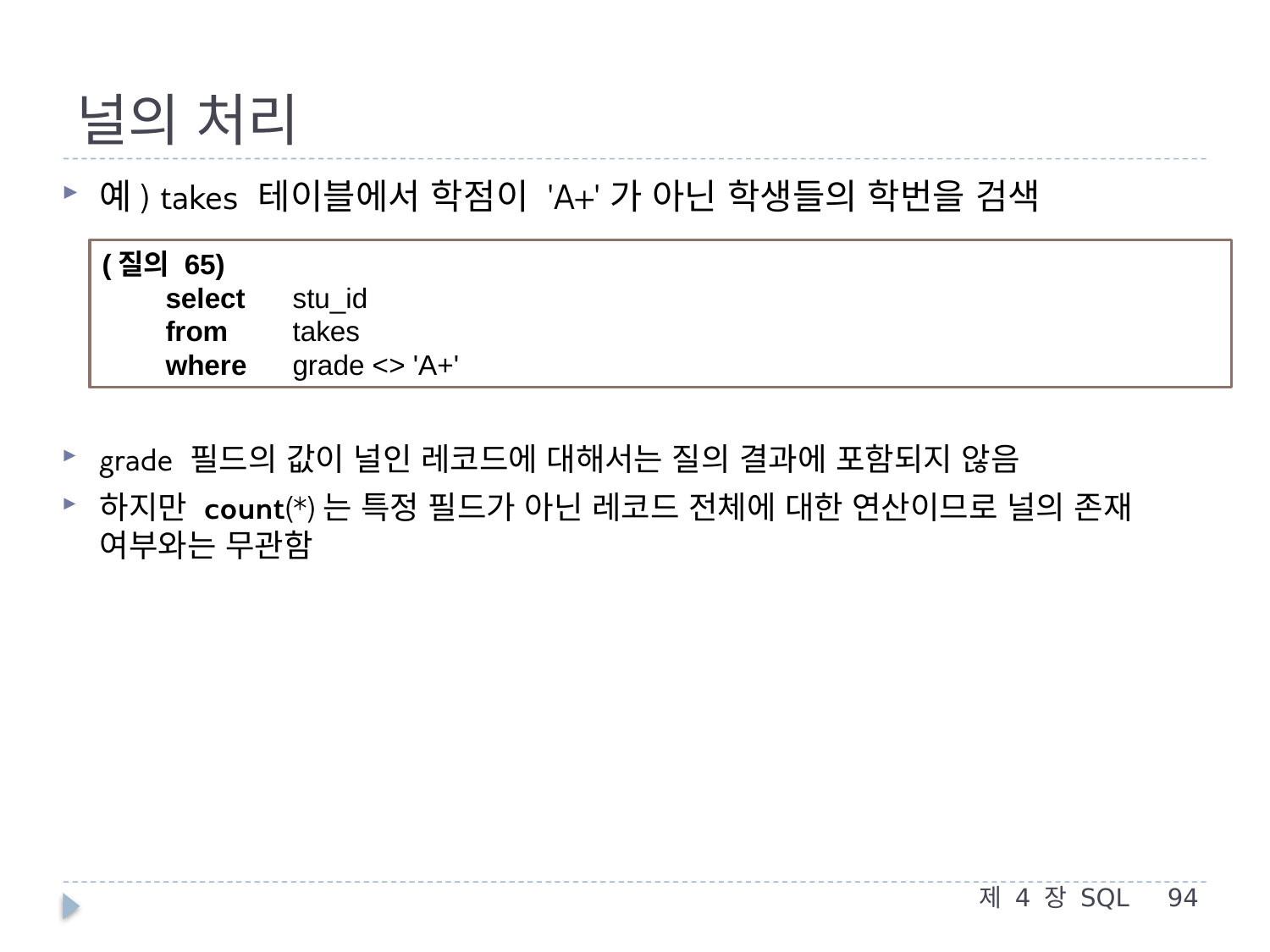

# 널의 처리
예) takes 테이블에서 학점이 'A+'가 아닌 학생들의 학번을 검색

grade 필드의 값이 널인 레코드에 대해서는 질의 결과에 포함되지 않음
하지만 count(*)는 특정 필드가 아닌 레코드 전체에 대한 연산이므로 널의 존재 여부와는 무관함

(질의 65)
select 	stu_id
from 	takes
where 	grade <> 'A+'
제 4 장 SQL
94